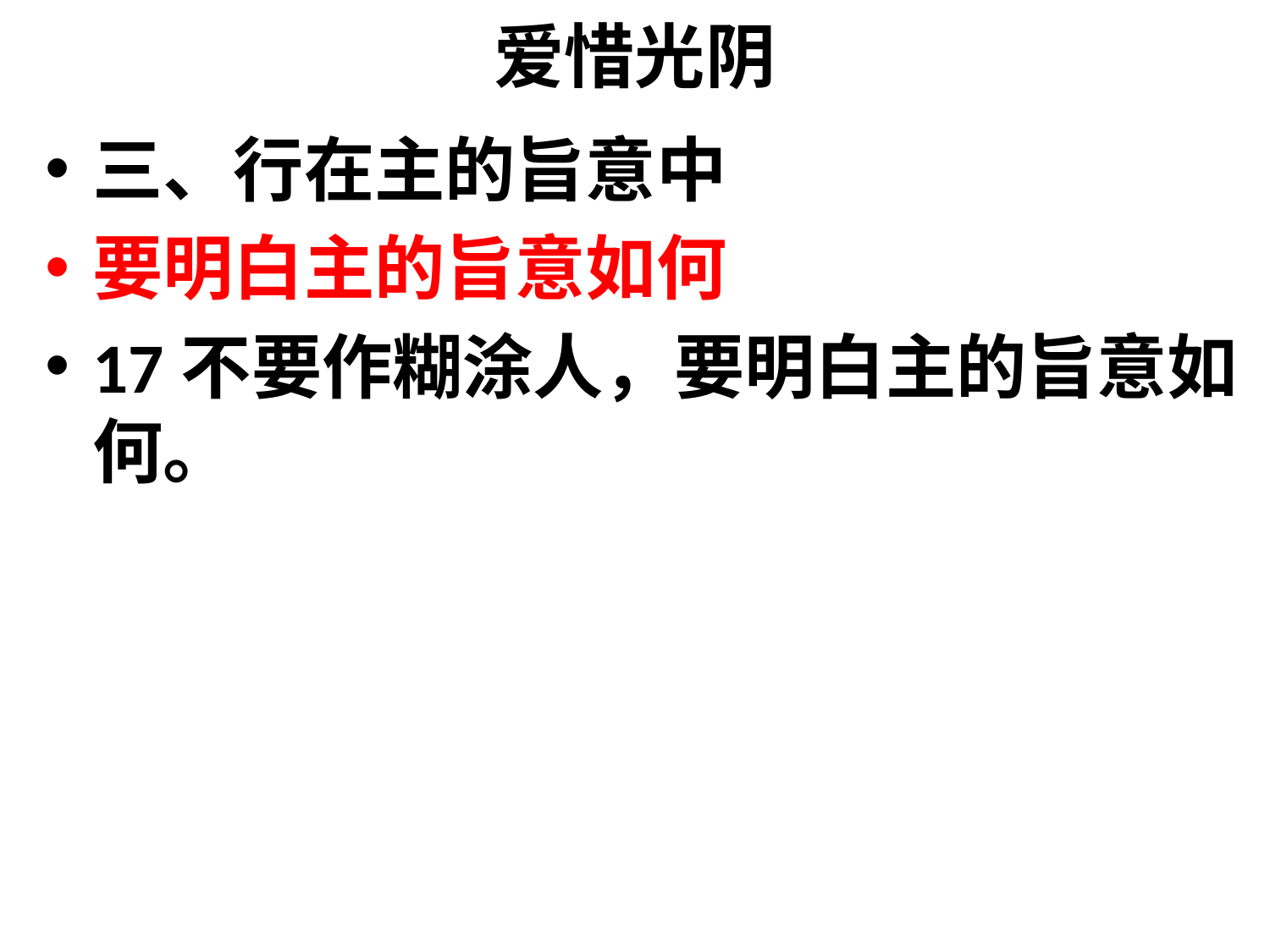

# 爱惜光阴
三、行在主的旨意中
要明白主的旨意如何
17不要作糊涂人，要明白主的旨意如何。